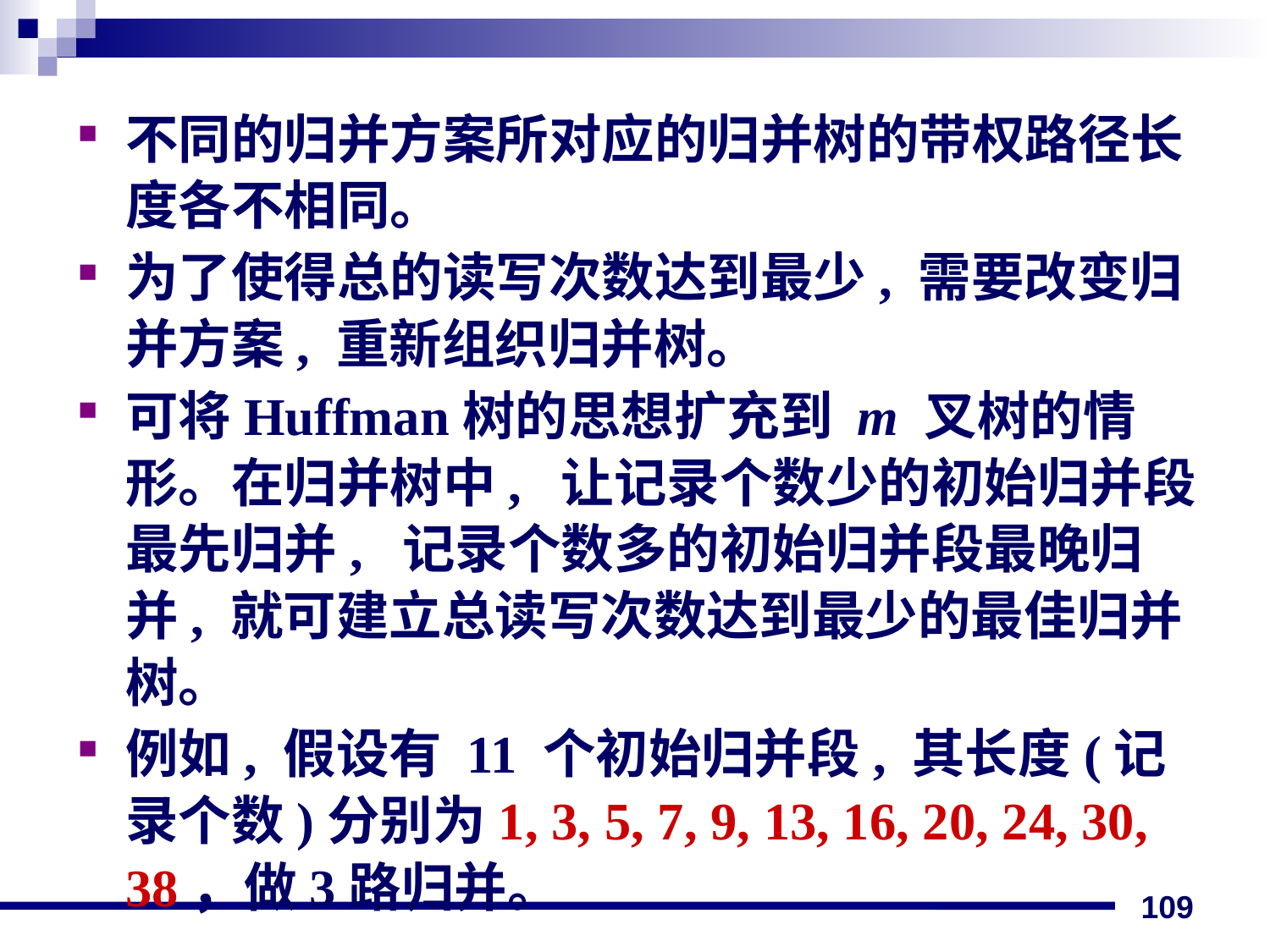

不同的归并方案所对应的归并树的带权路径长度各不相同。
为了使得总的读写次数达到最少, 需要改变归并方案, 重新组织归并树。
可将Huffman树的思想扩充到 m 叉树的情形。在归并树中,  让记录个数少的初始归并段最先归并,  记录个数多的初始归并段最晚归并, 就可建立总读写次数达到最少的最佳归并树。
例如, 假设有 11 个初始归并段, 其长度(记录个数)分别为1, 3, 5, 7, 9, 13, 16, 20, 24, 30, 38，做3路归并。
109